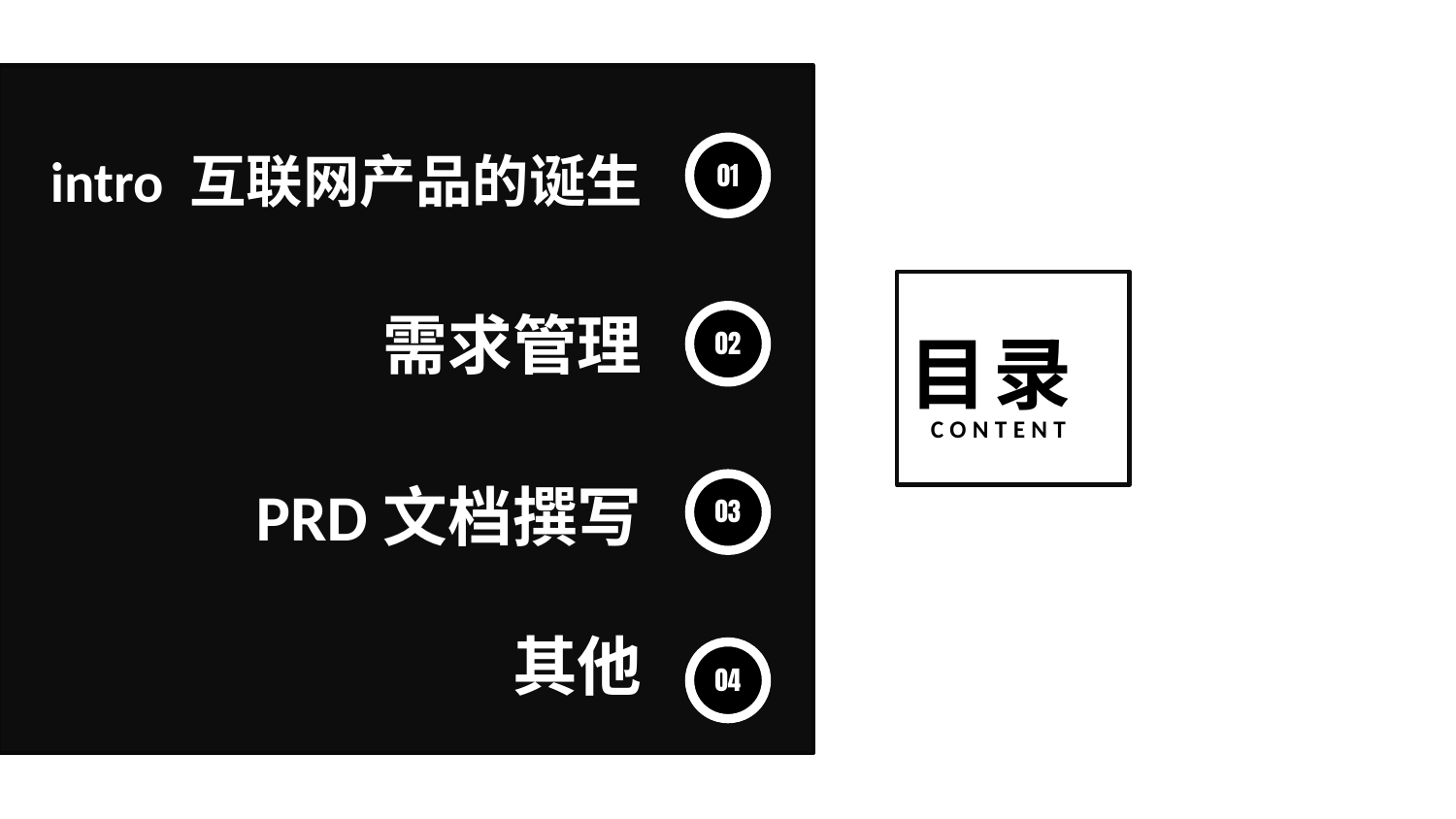

01
intro 互联网产品的诞生

目录
CONTENT
02
需求管理
03
PRD文档撰写
04
其他